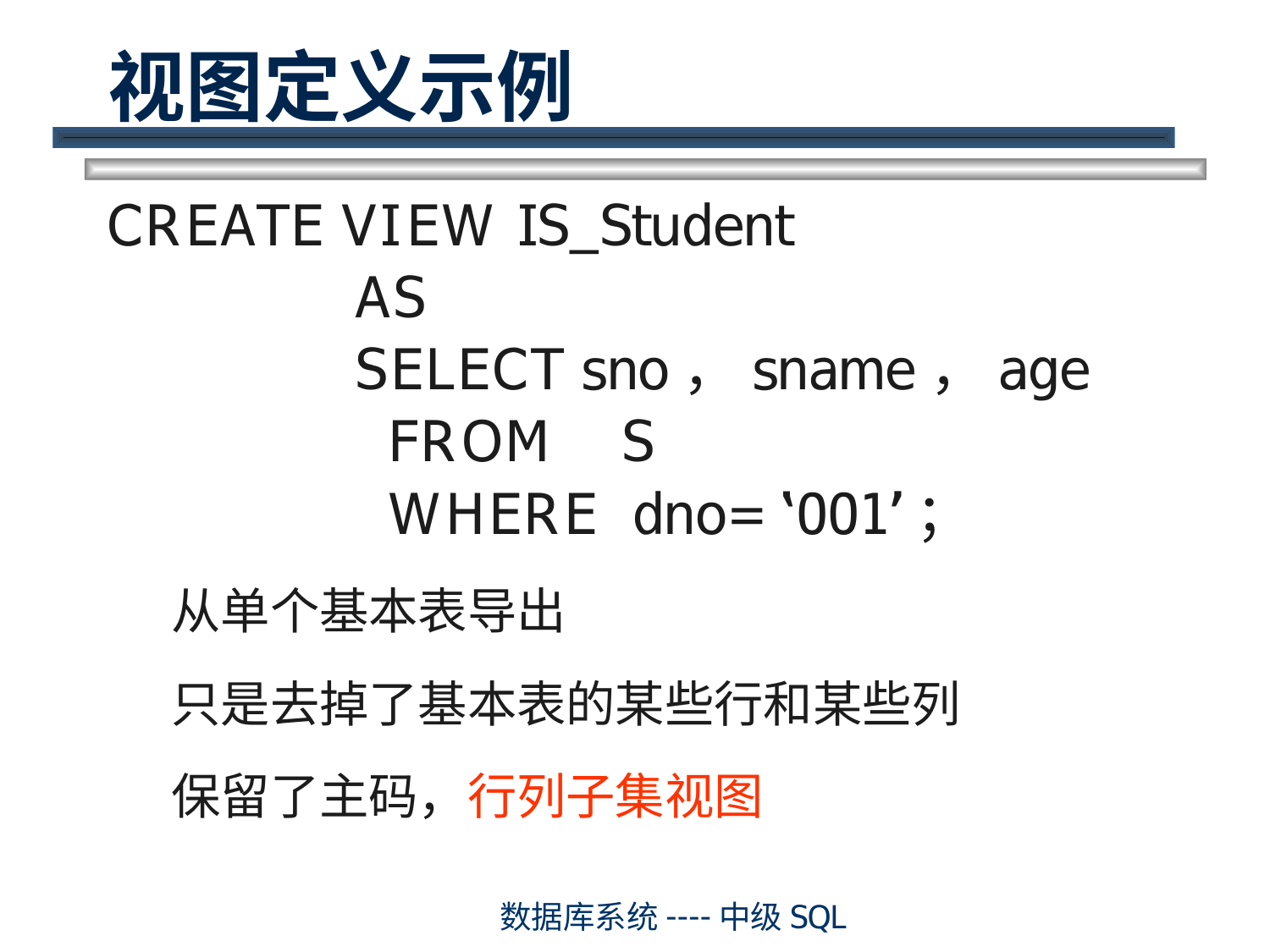

# 视图定义示例
CREATE VIEW IS_Student
               AS
               SELECT sno，sname，age
                 FROM    S
                 WHERE  dno= ‘001’；
从单个基本表导出
只是去掉了基本表的某些行和某些列
保留了主码，行列子集视图
数据库系统----中级SQL